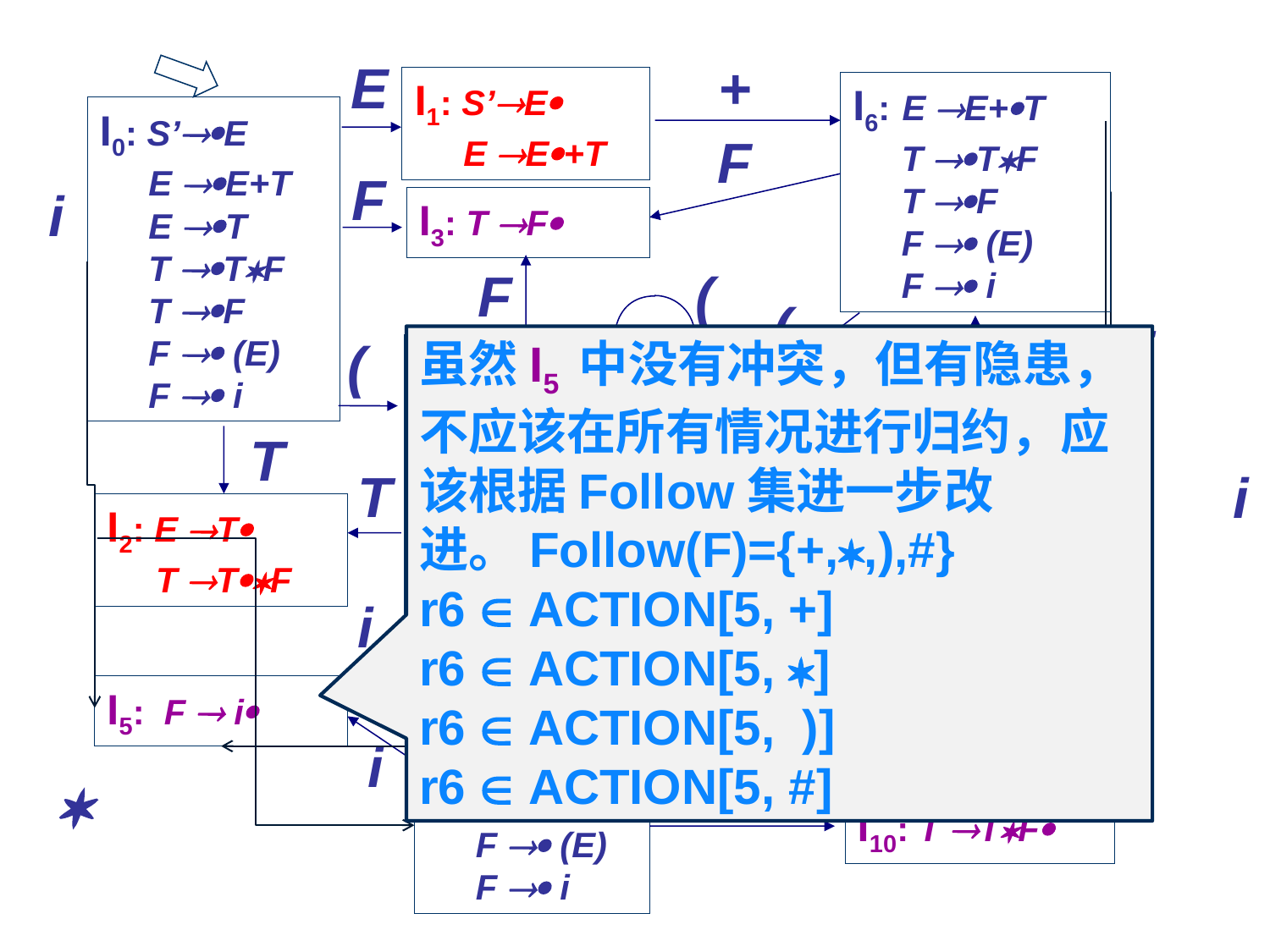

E
+

I1: S’→E•
     E →E•+T
I6: E →E+•T
     T →•T∗F
     T →•F
     F →• (E)
     F →• i

I0: S’→•E
     E →•E+T
     E →•T
     T →•T∗F
     T →•F
     F →• (E)
     F →• i

F

F

i
I3: T →F•

F

(
(

+
T

(
虽然I5 中没有冲突，但有隐患，不应该在所有情况进行归约，应该根据Follow集进一步改进。Follow(F)={+,∗,),#}
r6 ∈ ACTION[5, +]
r6 ∈ ACTION[5, ∗]
r6 ∈ ACTION[5,  )]
r6 ∈ ACTION[5, #]
I4:  F → (•E)
     E →•E+T
     E →•T
     T →•T∗F
     T →•F
     F →• (E)
     F →• i

I8:  F → (E•)
     E →E•+T

T

T
i
)

I2: E →T•
     T →T•∗F
E

I11: F→(E)•
i
∗
I9: E →E+T•
     T →T•∗F

(

I5:  F → i•

I7: T →T∗•F
     F →• (E)
     F →• i
i
F
∗
I10: T →T∗F•